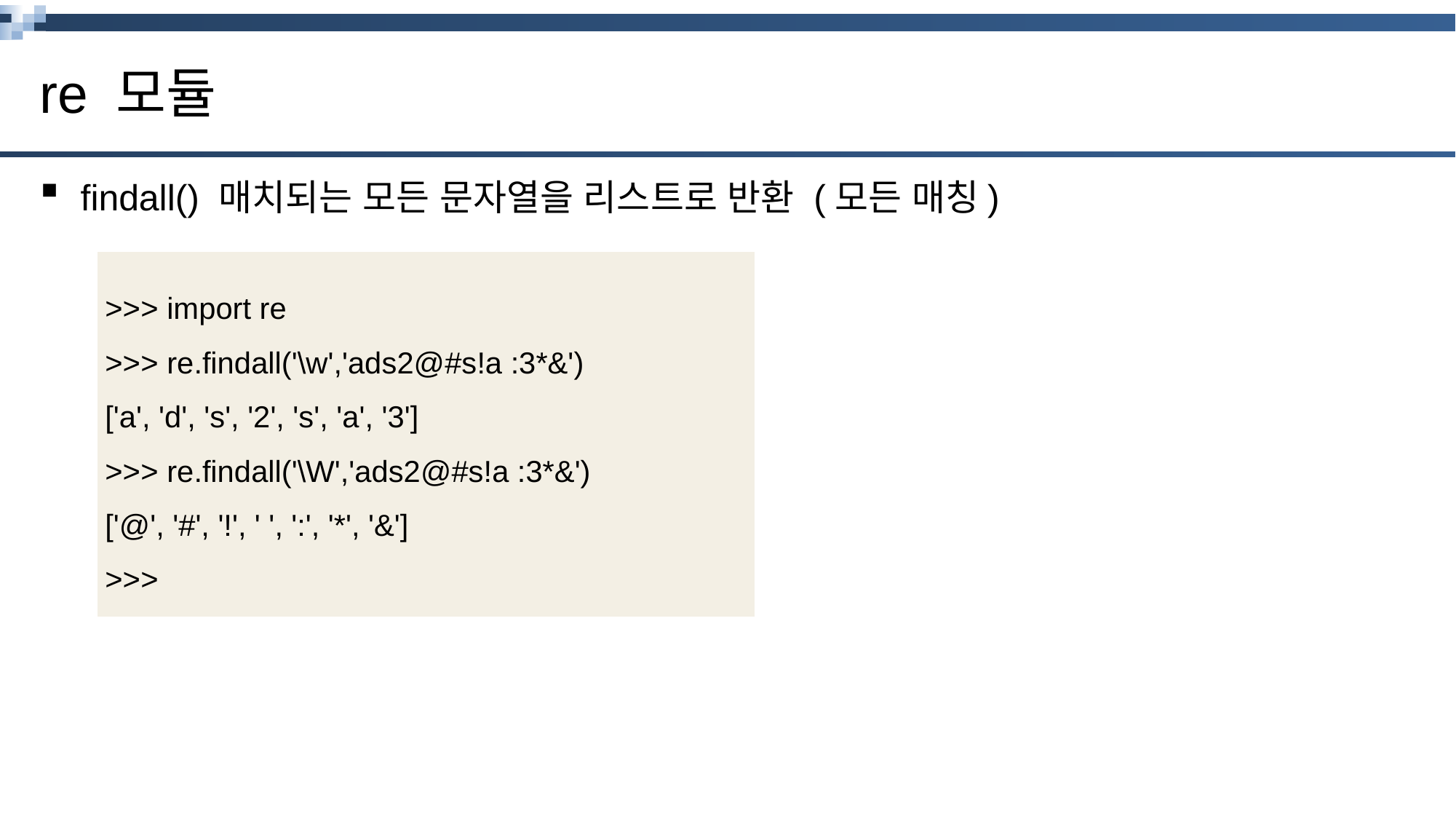

# re 모듈
findall() 매치되는 모든 문자열을 리스트로 반환 (모든 매칭)

| >>> import re >>> re.findall('\w','ads2@#s!a :3\*&') ['a', 'd', 's', '2', 's', 'a', '3'] >>> re.findall('\W','ads2@#s!a :3\*&') ['@', '#', '!', ' ', ':', '\*', '&'] >>> |
| --- |